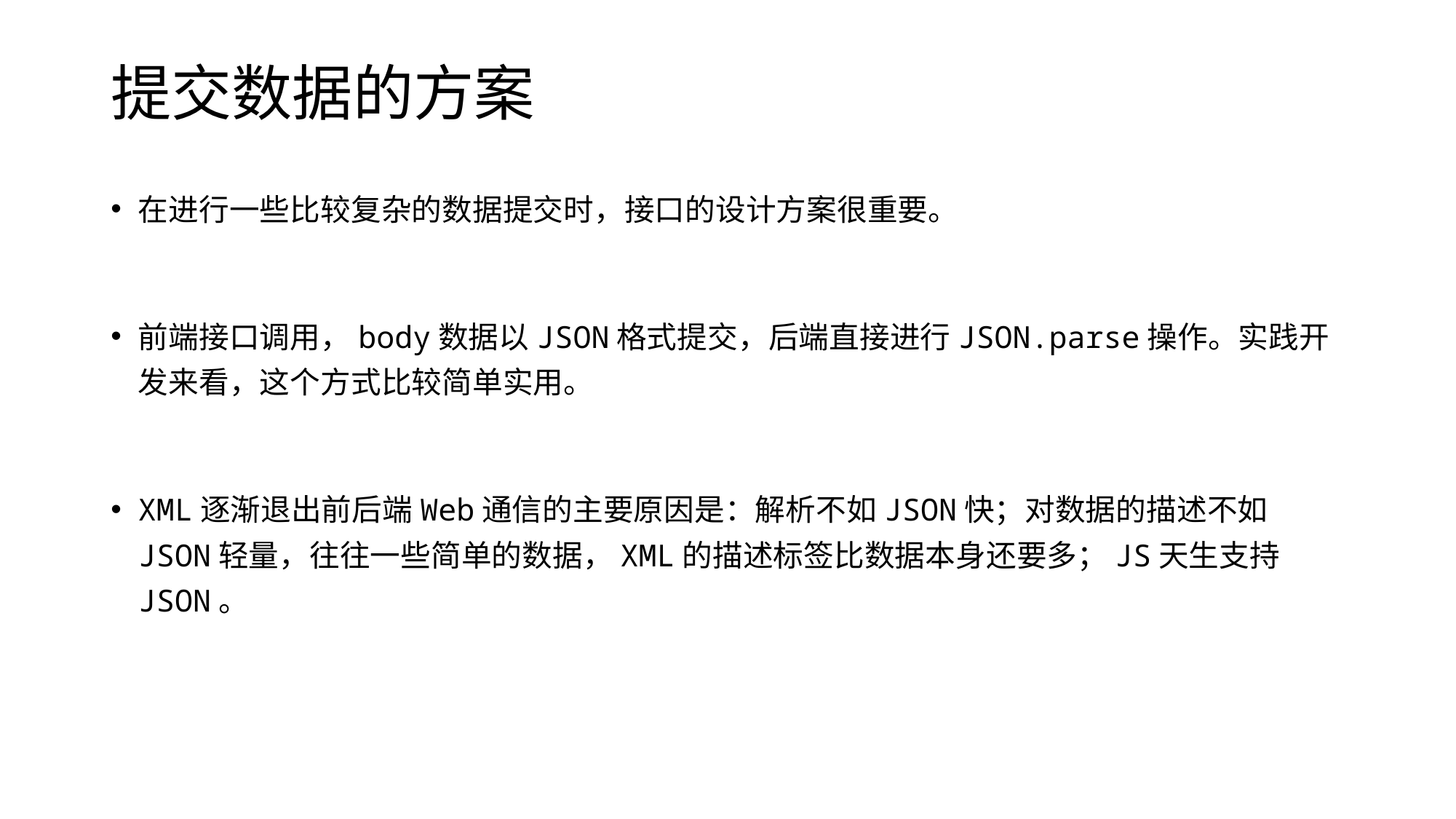

# 提交数据的方案
在进行一些比较复杂的数据提交时，接口的设计方案很重要。

前端接口调用，body数据以JSON格式提交，后端直接进行JSON.parse操作。实践开发来看，这个方式比较简单实用。

XML逐渐退出前后端Web通信的主要原因是：解析不如JSON快；对数据的描述不如JSON轻量，往往一些简单的数据，XML的描述标签比数据本身还要多；JS天生支持JSON。